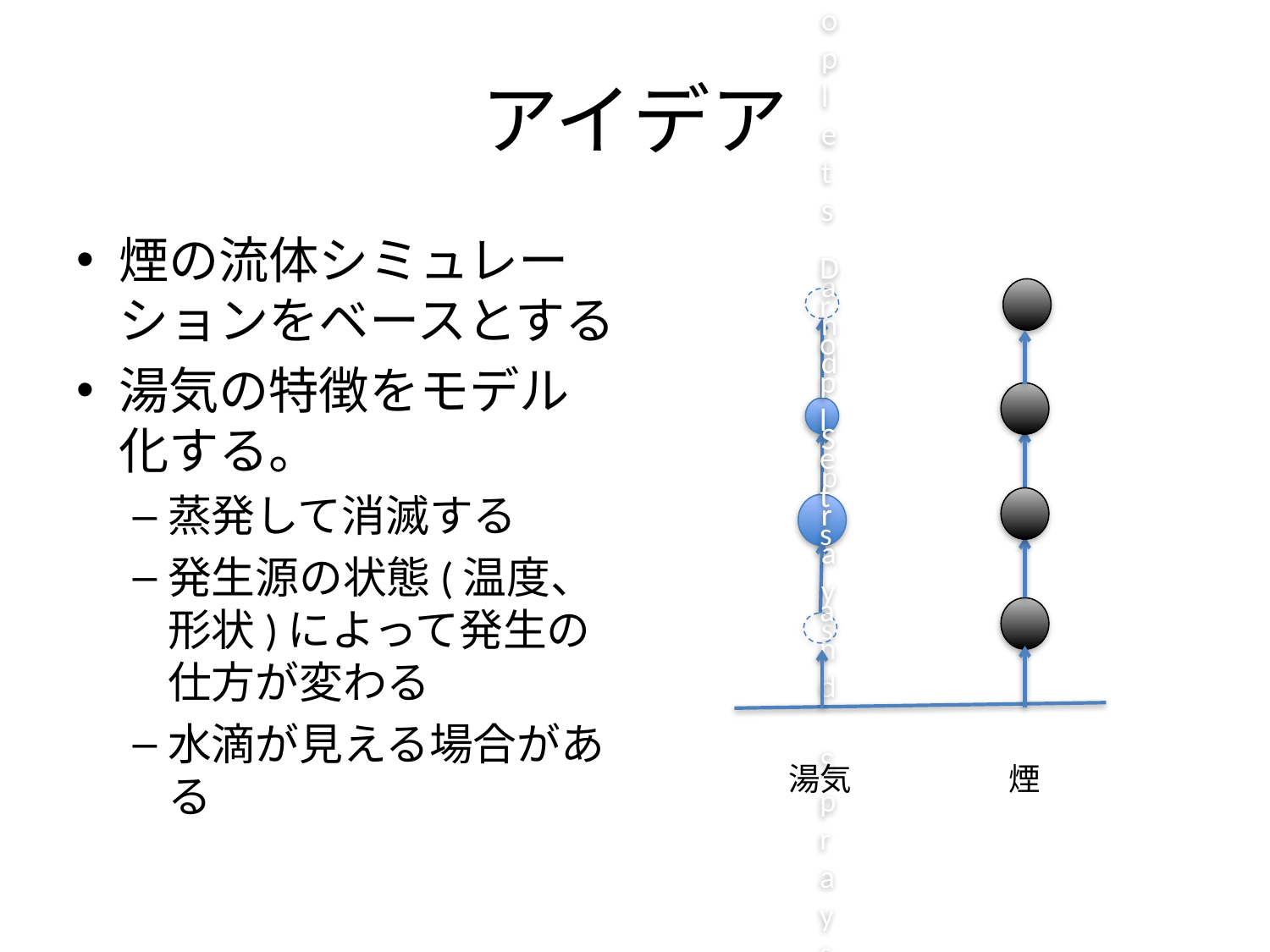

# アイデア
煙の流体シミュレーションをベースとする
湯気の特徴をモデル化する。
蒸発して消滅する
発生源の状態(温度、形状)によって発生の仕方が変わる
水滴が見える場合がある

Droplets and Sprays

Droplets and Sprays
湯気
煙